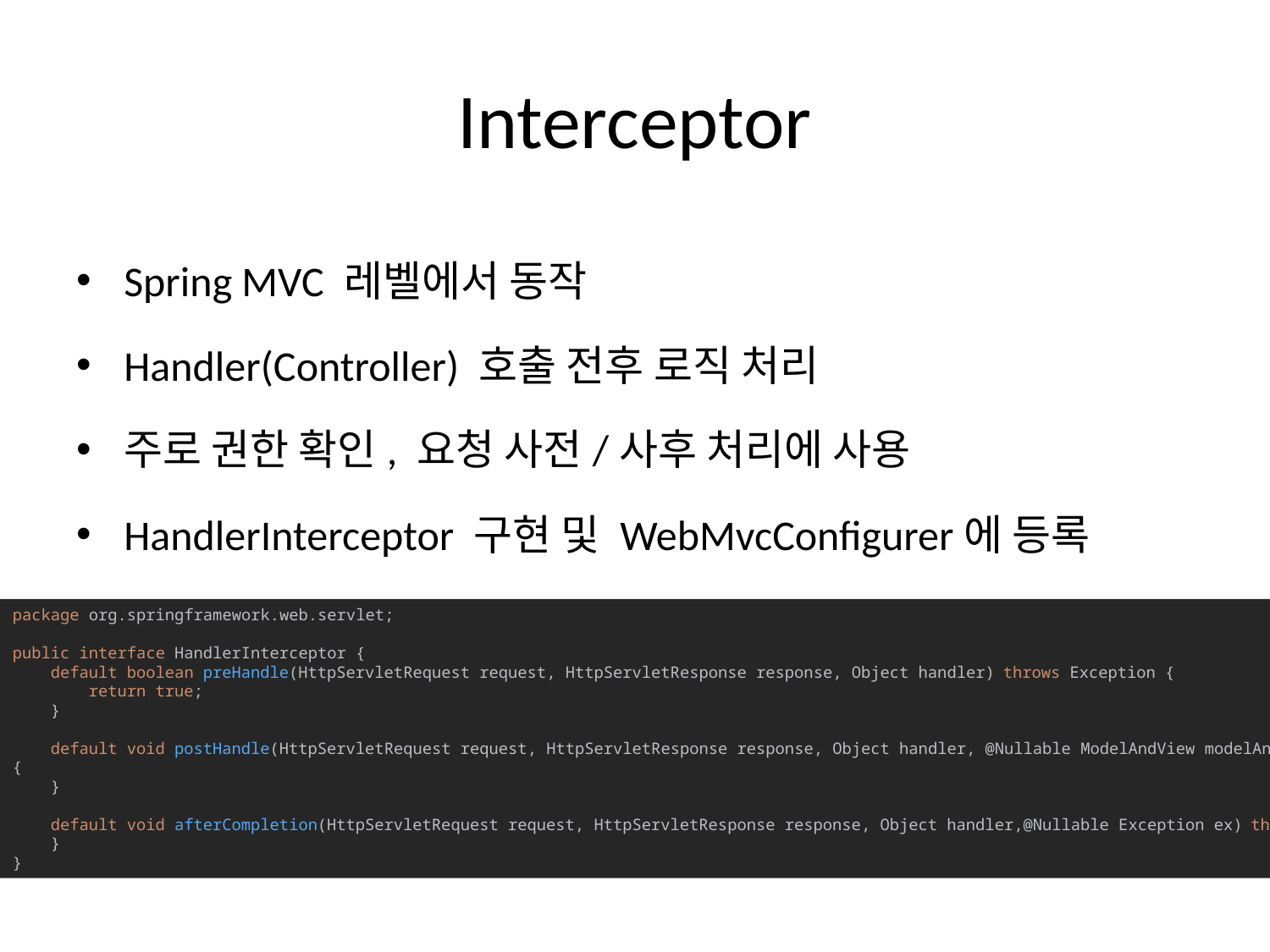

# Interceptor
Spring MVC 레벨에서 동작
Handler(Controller) 호출 전후 로직 처리
주로 권한 확인, 요청 사전/사후 처리에 사용
HandlerInterceptor 구현 및 WebMvcConfigurer에 등록
package org.springframework.web.servlet;
public interface HandlerInterceptor {
    default boolean preHandle(HttpServletRequest request, HttpServletResponse response, Object handler) throws Exception {
        return true;
    }
    default void postHandle(HttpServletRequest request, HttpServletResponse response, Object handler, @Nullable ModelAndView modelAndView) throws Exception {
    }
    default void afterCompletion(HttpServletRequest request, HttpServletResponse response, Object handler,@Nullable Exception ex) throws Exception {
    }
}